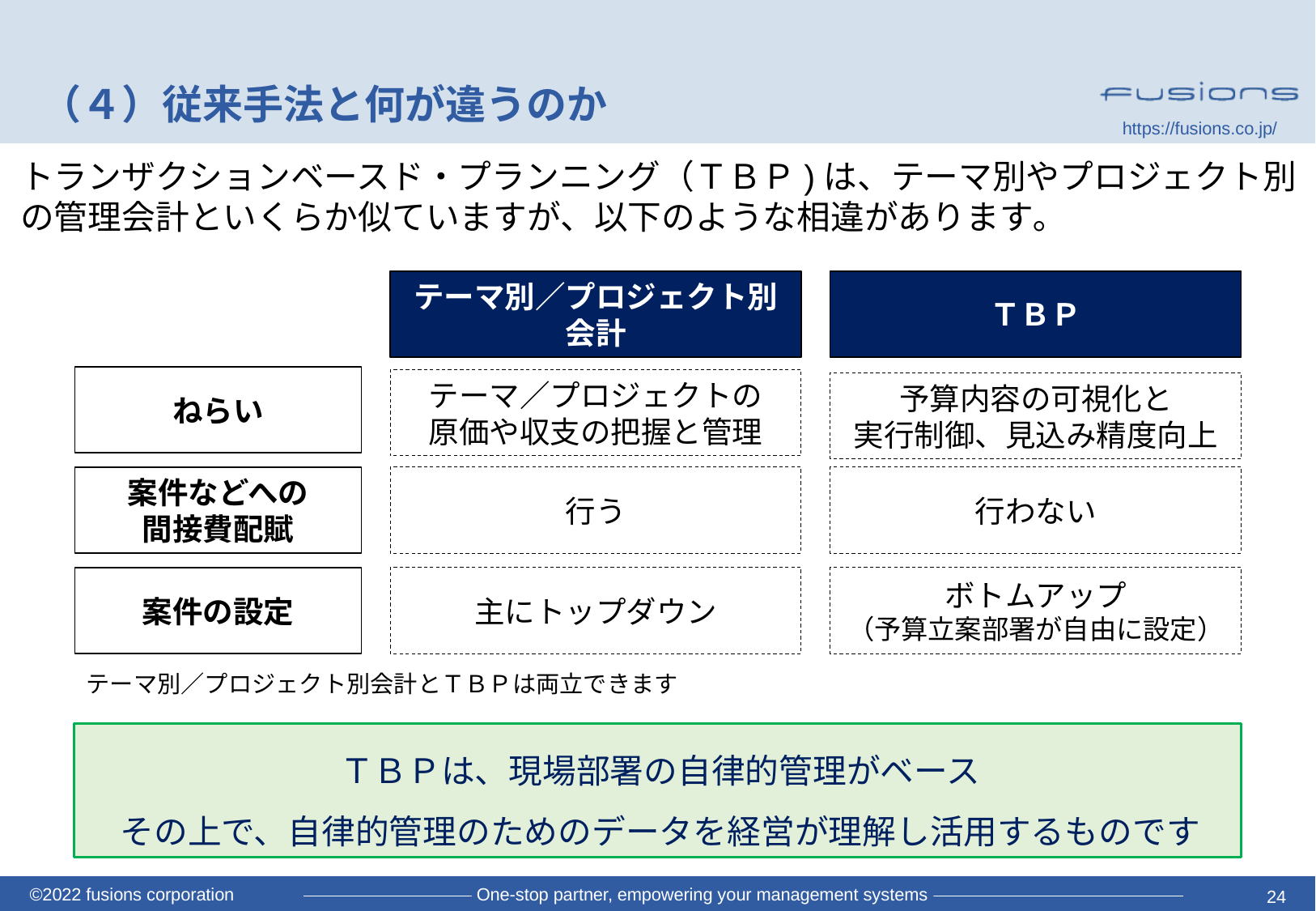

# （４）従来手法と何が違うのか
トランザクションベースド・プランニング（ＴＢＰ)は、テーマ別やプロジェクト別の管理会計といくらか似ていますが、以下のような相違があります｡
テーマ別／プロジェクト別
会計
ＴＢＰ
ねらい
テーマ／プロジェクトの
原価や収支の把握と管理
予算内容の可視化と
実行制御、見込み精度向上
案件などへの
間接費配賦
行う
行わない
案件の設定
主にトップダウン
ボトムアップ
（予算立案部署が自由に設定）
テーマ別／プロジェクト別会計とＴＢＰは両立できます
ＴＢＰは、現場部署の自律的管理がベース
その上で、自律的管理のためのデータを経営が理解し活用するものです